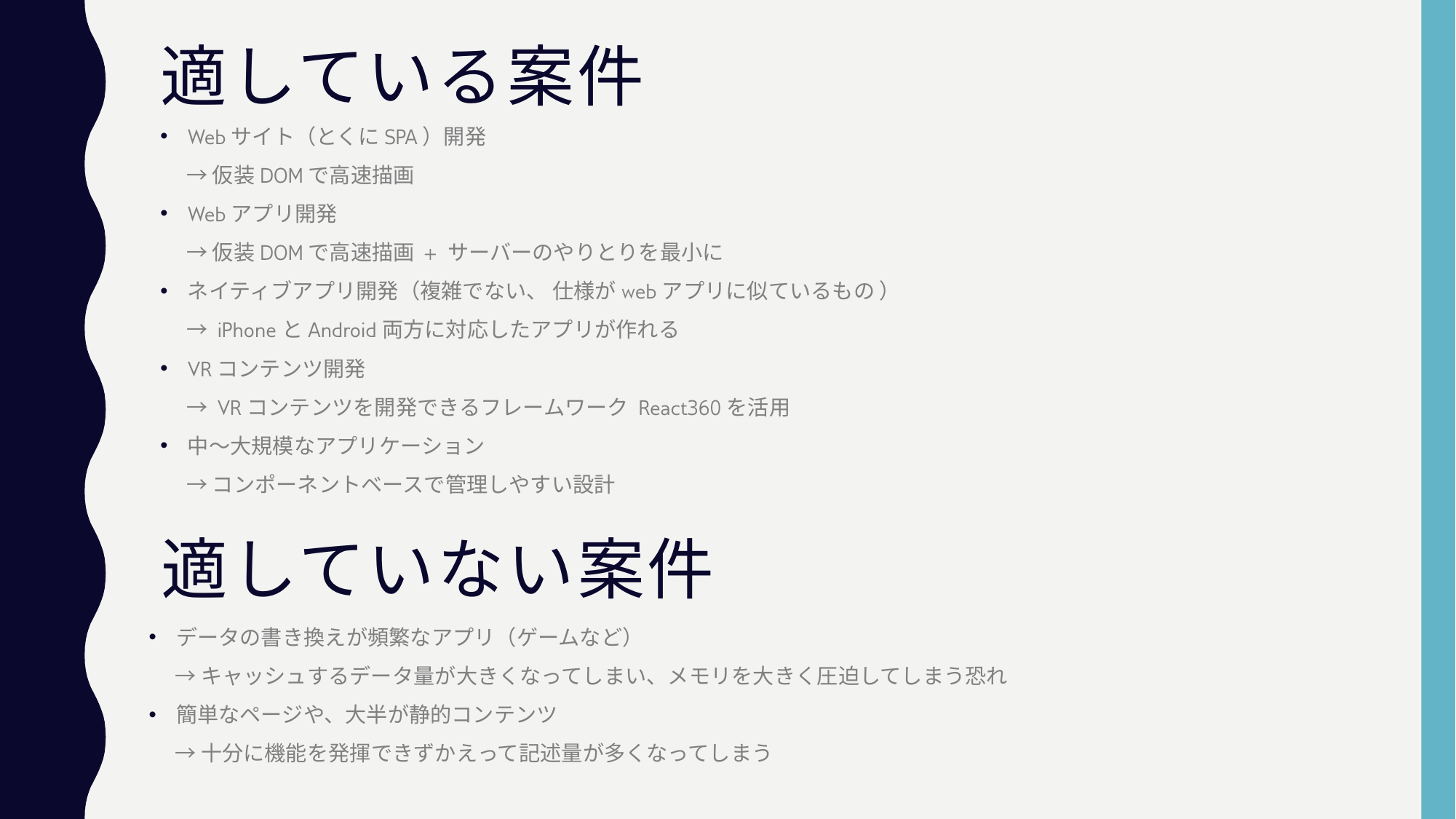

適している案件
Webサイト（とくにSPA）開発
　 → 仮装DOMで高速描画
Webアプリ開発
　 → 仮装DOMで高速描画 + サーバーのやりとりを最小に
ネイティブアプリ開発（複雑でない、 仕様がwebアプリに似ているもの ）
　 → iPhoneとAndroid両方に対応したアプリが作れる
VRコンテンツ開発
　 → VRコンテンツを開発できるフレームワーク React360を活用
中〜大規模なアプリケーション
　 → コンポーネントベースで管理しやすい設計

適していない案件
データの書き換えが頻繁なアプリ（ゲームなど）
　 → キャッシュするデータ量が大きくなってしまい、メモリを大きく圧迫してしまう恐れ
簡単なページや、大半が静的コンテンツ
　 → 十分に機能を発揮できずかえって記述量が多くなってしまう